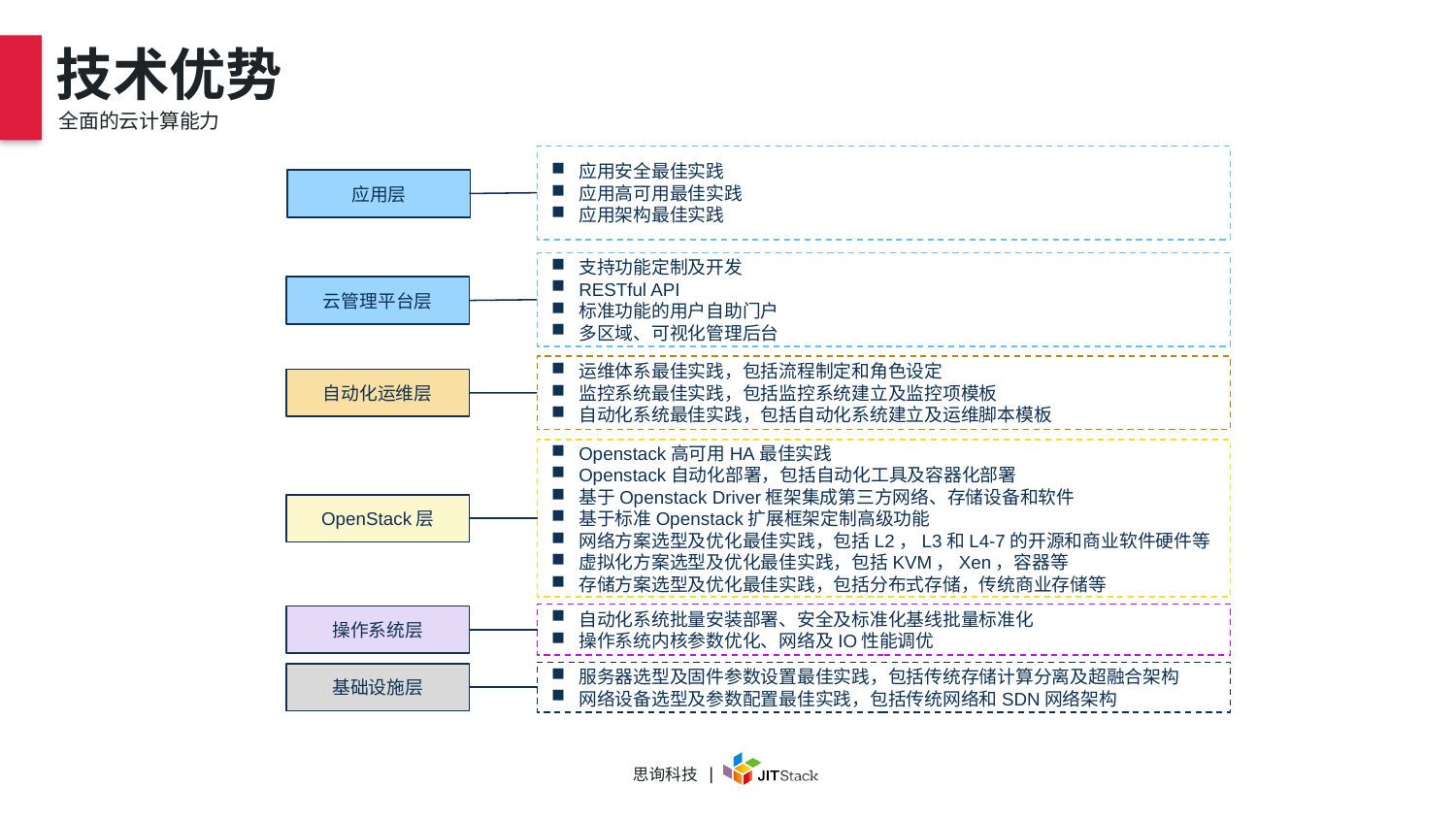

技术优势

全面的云计算能力
应用安全最佳实践
应用高可用最佳实践
应用架构最佳实践
应用层
支持功能定制及开发
RESTful API
标准功能的用户自助门户
多区域、可视化管理后台
云管理平台层
运维体系最佳实践，包括流程制定和角色设定
监控系统最佳实践，包括监控系统建立及监控项模板
自动化系统最佳实践，包括自动化系统建立及运维脚本模板
自动化运维层
Openstack高可用HA最佳实践
Openstack自动化部署，包括自动化工具及容器化部署
基于Openstack Driver框架集成第三方网络、存储设备和软件
基于标准Openstack扩展框架定制高级功能
网络方案选型及优化最佳实践，包括L2，L3和L4-7的开源和商业软件硬件等
虚拟化方案选型及优化最佳实践，包括KVM，Xen，容器等
存储方案选型及优化最佳实践，包括分布式存储，传统商业存储等
OpenStack层
自动化系统批量安装部署、安全及标准化基线批量标准化
操作系统内核参数优化、网络及IO性能调优
操作系统层
服务器选型及固件参数设置最佳实践，包括传统存储计算分离及超融合架构
网络设备选型及参数配置最佳实践，包括传统网络和SDN网络架构
基础设施层